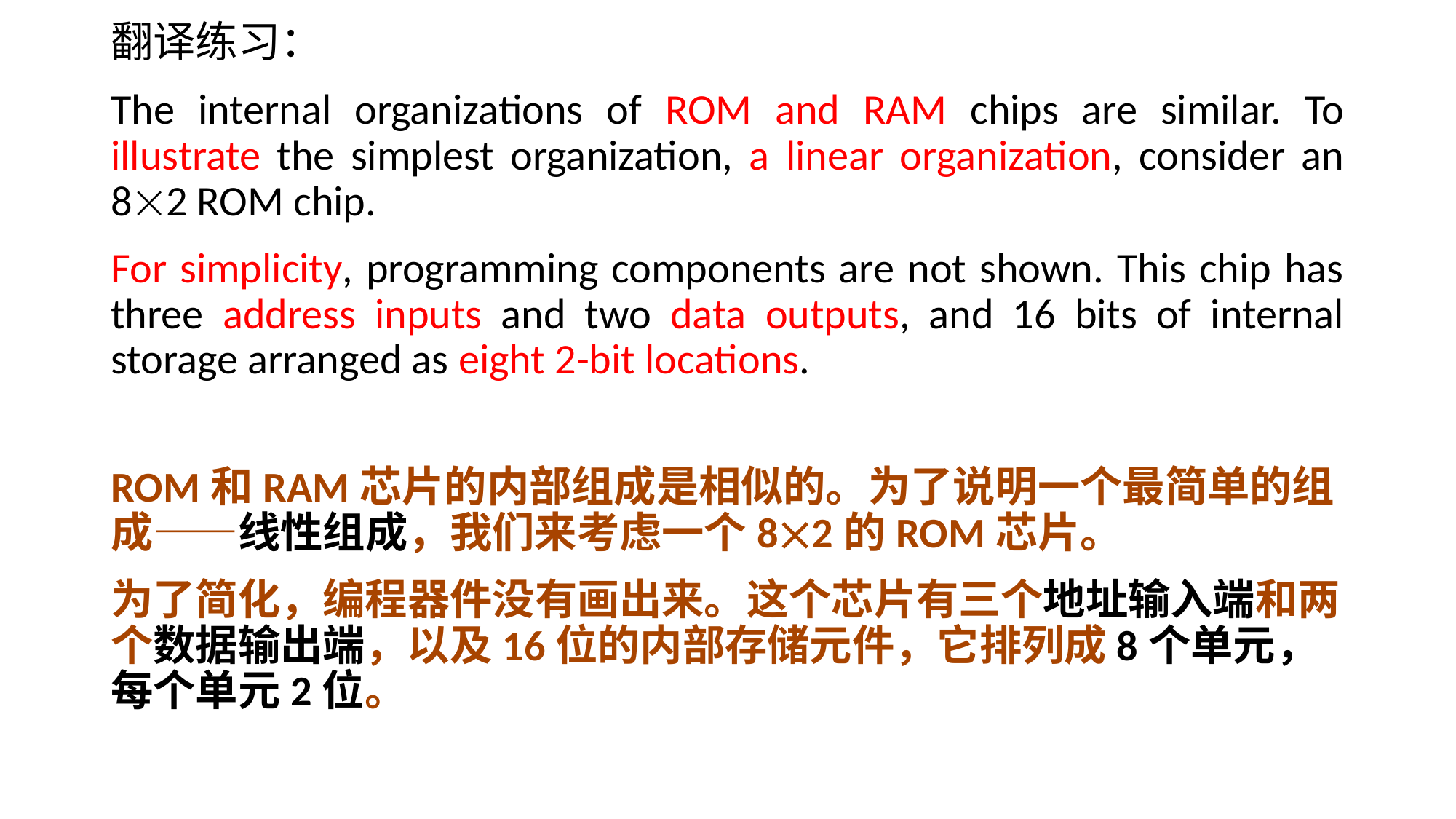

翻译练习：
The internal organizations of ROM and RAM chips are similar. To illustrate the simplest organization, a linear organization, consider an 8×2 ROM chip.
For simplicity, programming components are not shown. This chip has three address inputs and two data outputs, and 16 bits of internal storage arranged as eight 2-bit locations.

ROM和RAM芯片的内部组成是相似的。为了说明一个最简单的组成——线性组成，我们来考虑一个8×2的ROM芯片。
为了简化，编程器件没有画出来。这个芯片有三个地址输入端和两个数据输出端，以及16位的内部存储元件，它排列成8个单元，每个单元2位。